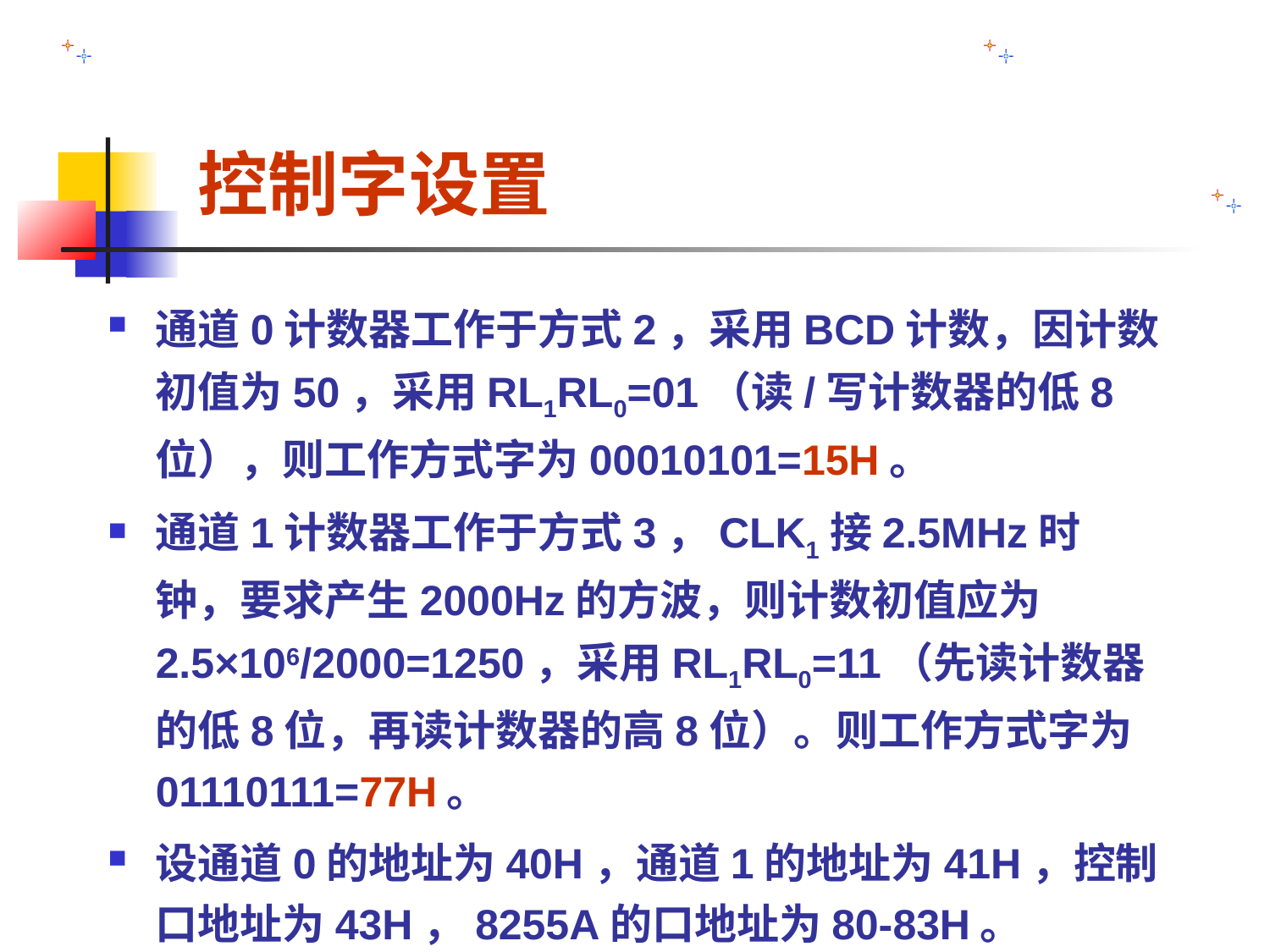

# 控制字设置
通道0计数器工作于方式2，采用BCD计数，因计数初值为50，采用RL1RL0=01（读/写计数器的低8位），则工作方式字为00010101=15H。
通道1计数器工作于方式3，CLK1接2.5MHz时钟，要求产生2000Hz的方波，则计数初值应为2.5×106/2000=1250，采用RL1RL0=11（先读计数器的低8位，再读计数器的高8位）。则工作方式字为01110111=77H。
设通道0的地址为40H，通道1的地址为41H，控制口地址为43H，8255A的口地址为80-83H。